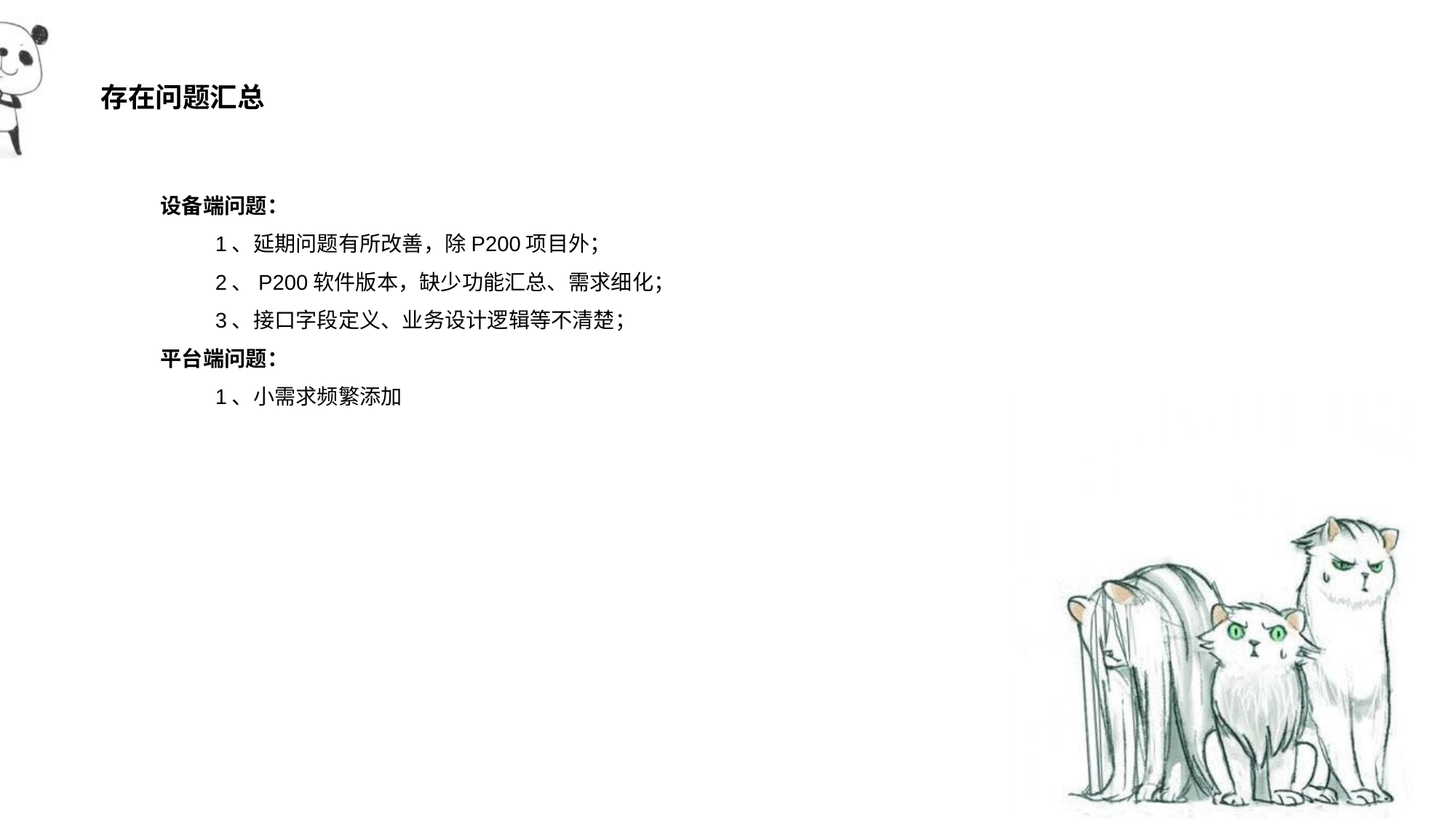

存在问题汇总
设备端问题：
1、延期问题有所改善，除P200项目外；
2、P200软件版本，缺少功能汇总、需求细化；
3、接口字段定义、业务设计逻辑等不清楚；
平台端问题：
1、小需求频繁添加